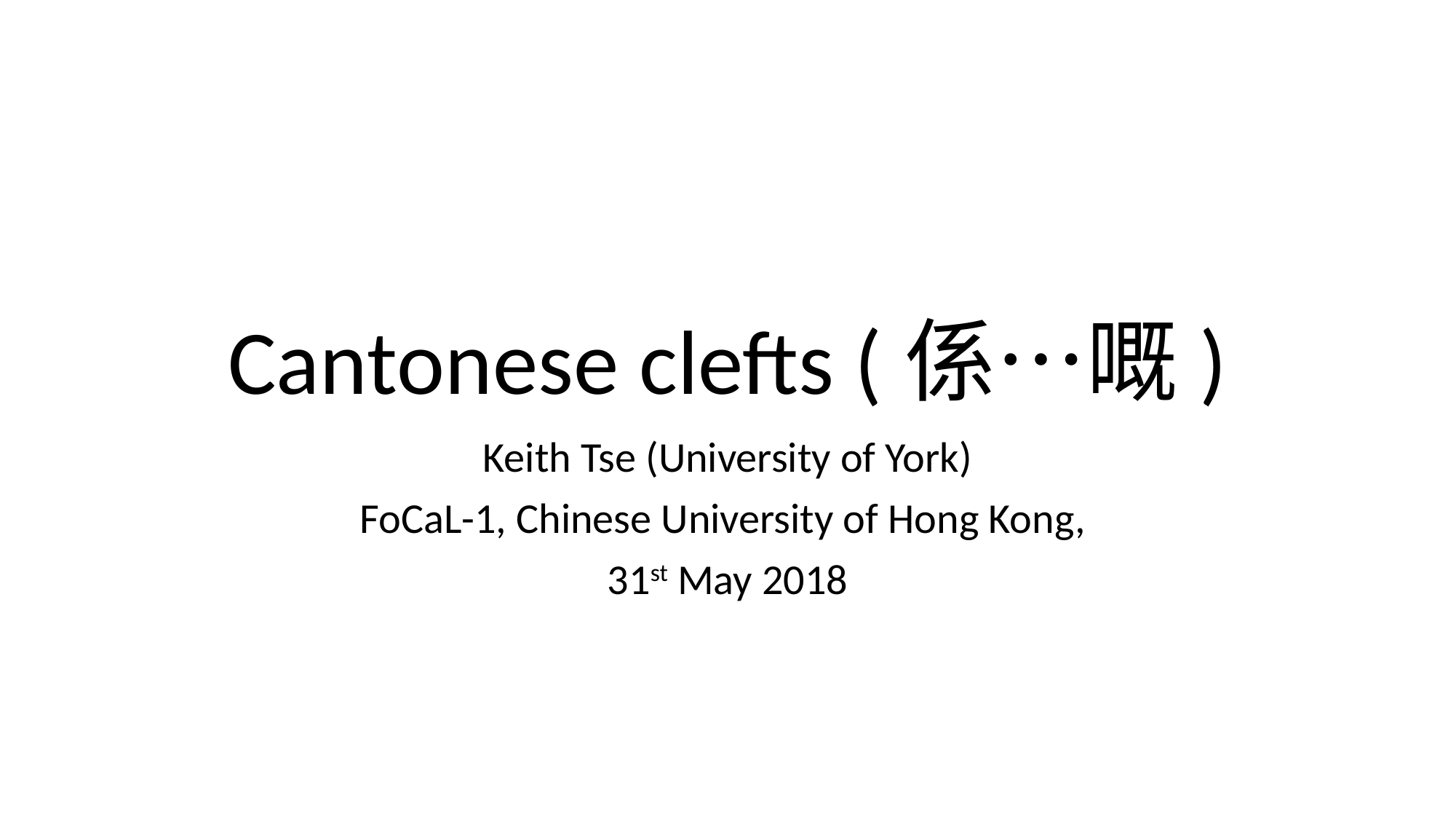

# Cantonese clefts (係…嘅)
Keith Tse (University of York)
FoCaL-1, Chinese University of Hong Kong,
31st May 2018